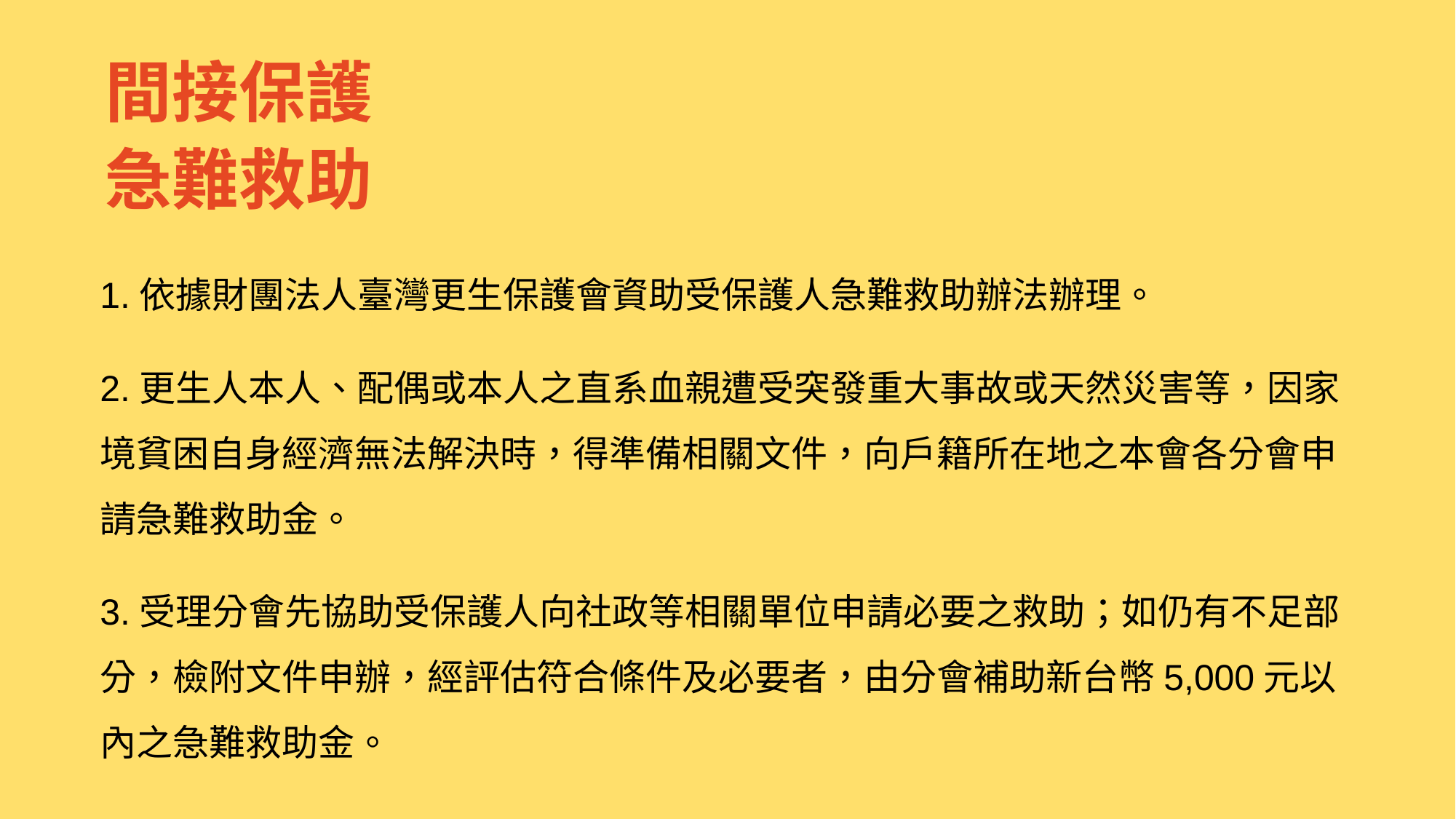

間接保護
急難救助
1.依據財團法人臺灣更生保護會資助受保護人急難救助辦法辦理。
2.更生人本人、配偶或本人之直系血親遭受突發重大事故或天然災害等，因家境貧困自身經濟無法解決時，得準備相關文件，向戶籍所在地之本會各分會申請急難救助金。
3.受理分會先協助受保護人向社政等相關單位申請必要之救助；如仍有不足部分，檢附文件申辦，經評估符合條件及必要者，由分會補助新台幣5,000元以內之急難救助金。